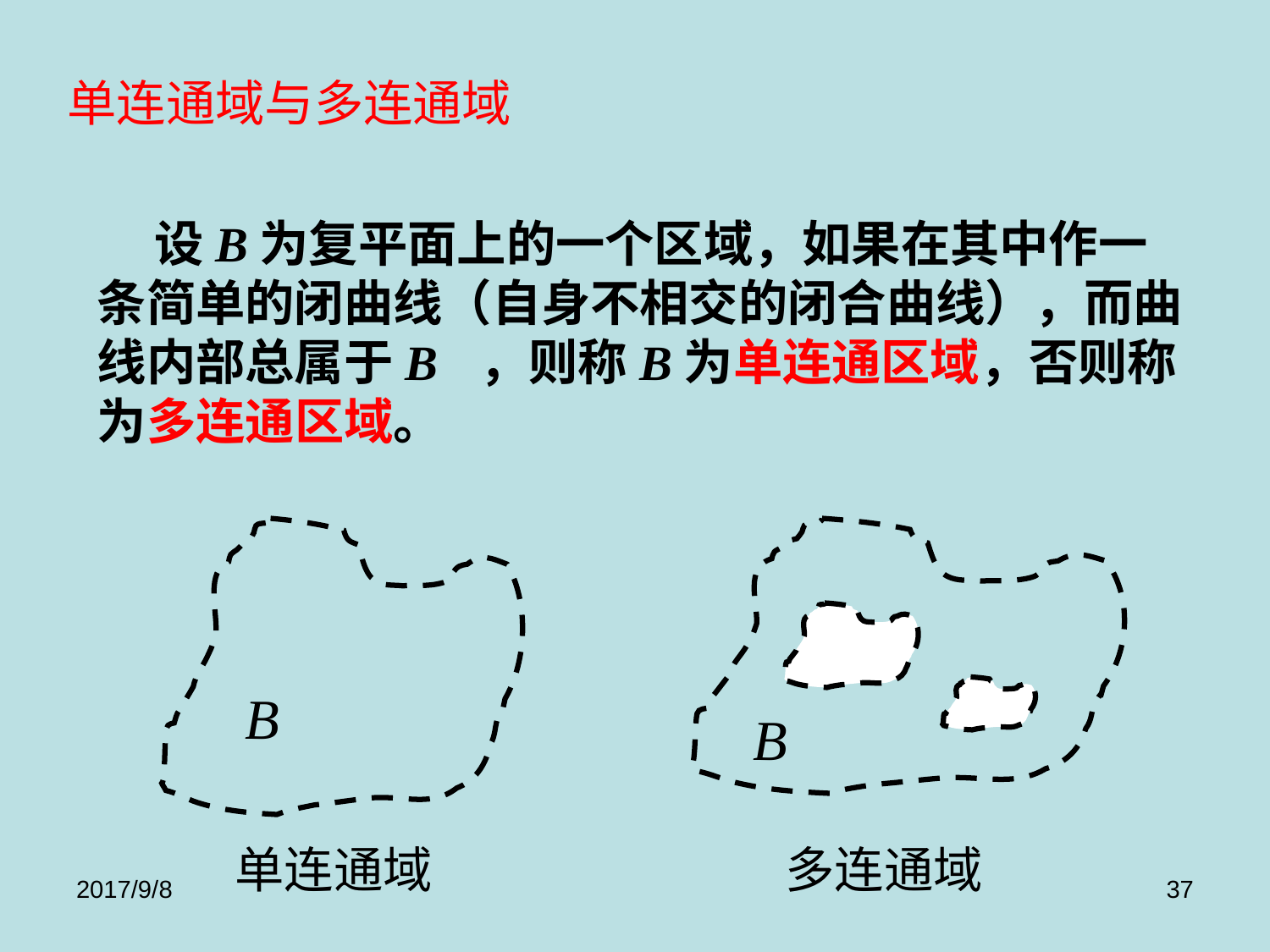

单连通域与多连通域
    设B为复平面上的一个区域，如果在其中作一条简单的闭曲线（自身不相交的闭合曲线），而曲线内部总属于B ，则称B为单连通区域，否则称为多连通区域。

B

B
单连通域
多连通域
2017/9/8
37